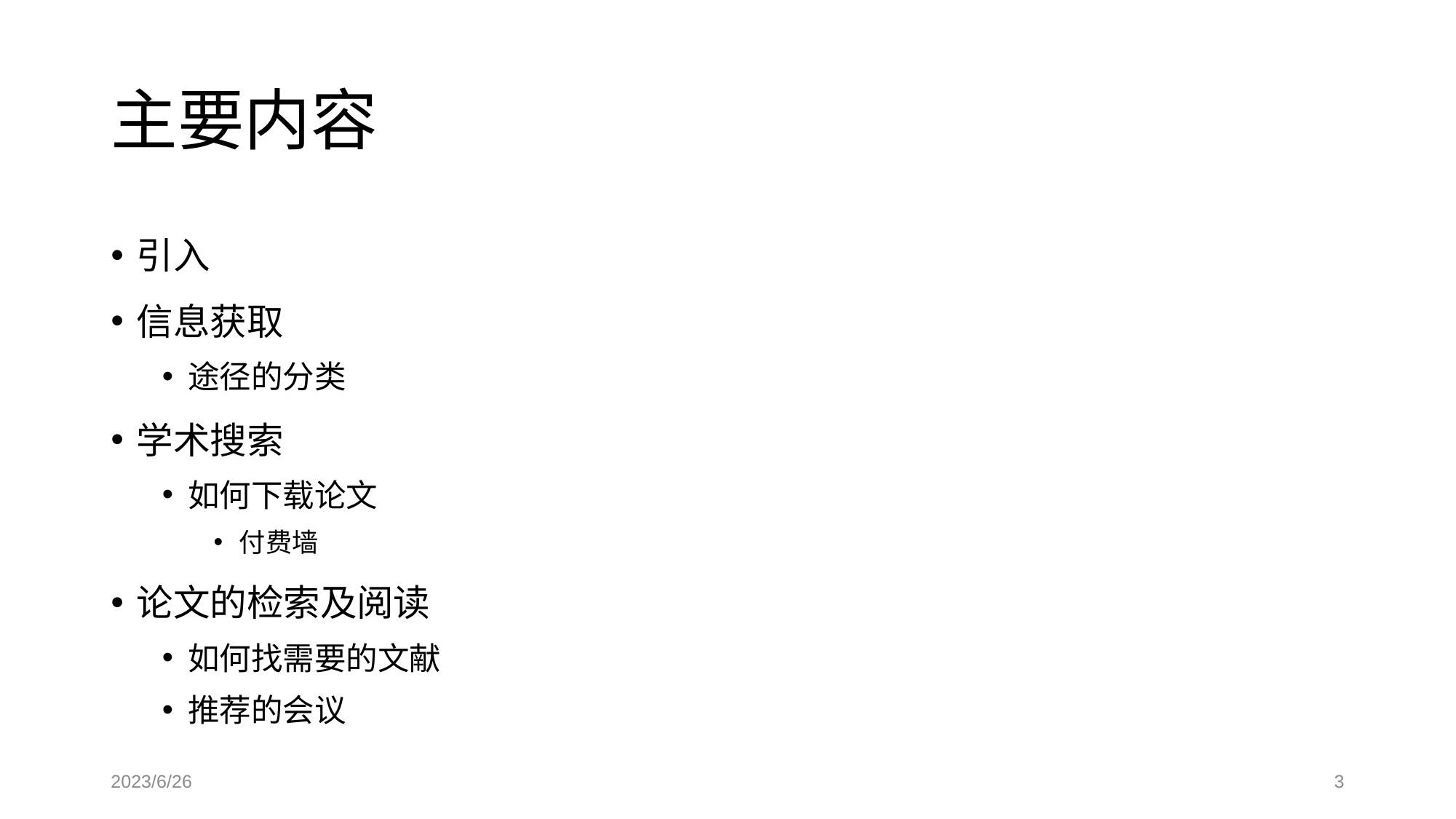

# 主要内容
引入
信息获取
途径的分类
学术搜索
如何下载论文
付费墙
论文的检索及阅读
如何找需要的文献
推荐的会议
2023/6/26
3